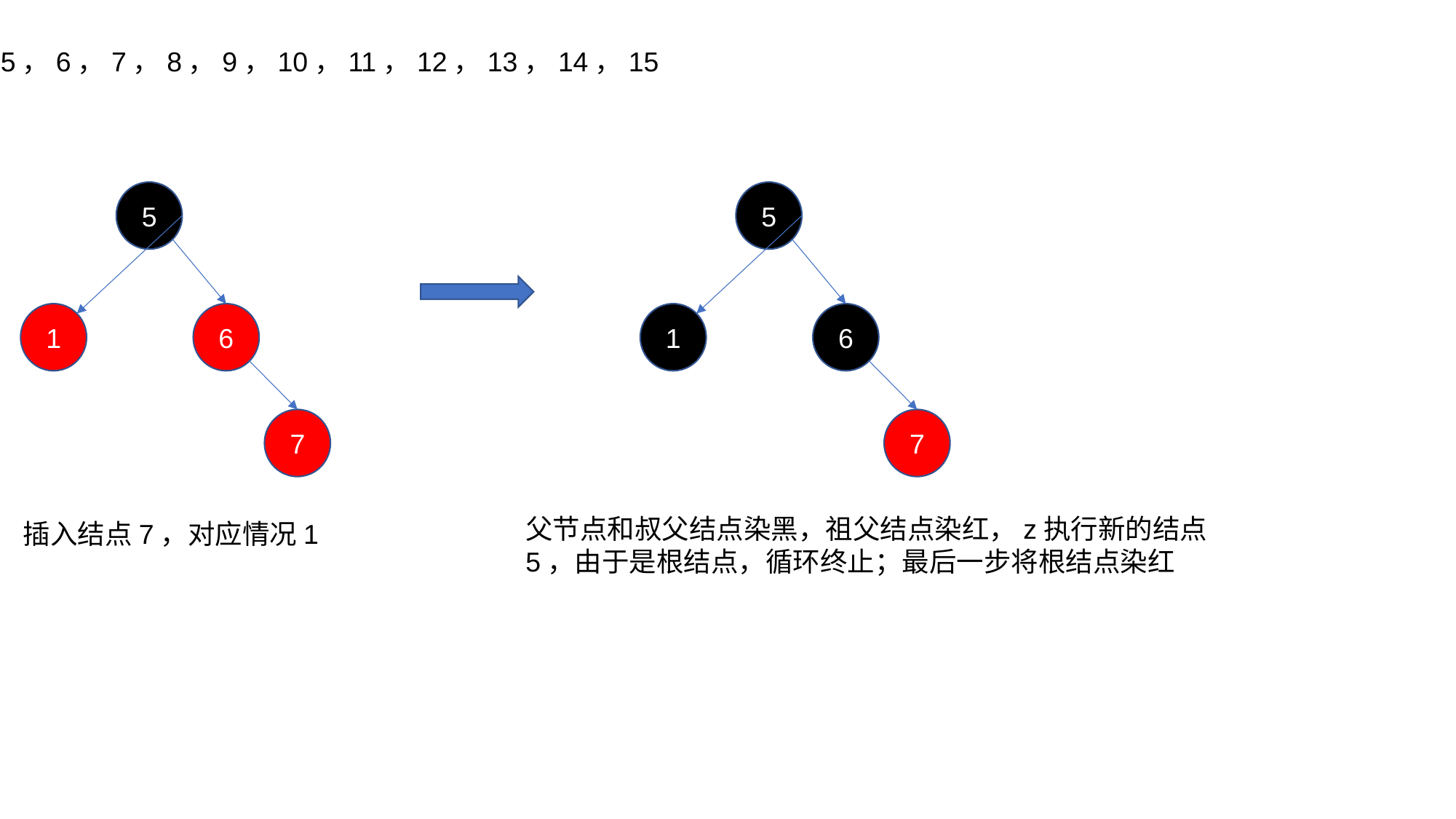

{1，5，6，7，8，9，10，11，12，13，14，15
5
5

1
1
6
6
7
7
父节点和叔父结点染黑，祖父结点染红，z执行新的结点5，由于是根结点，循环终止；最后一步将根结点染红
插入结点7，对应情况1